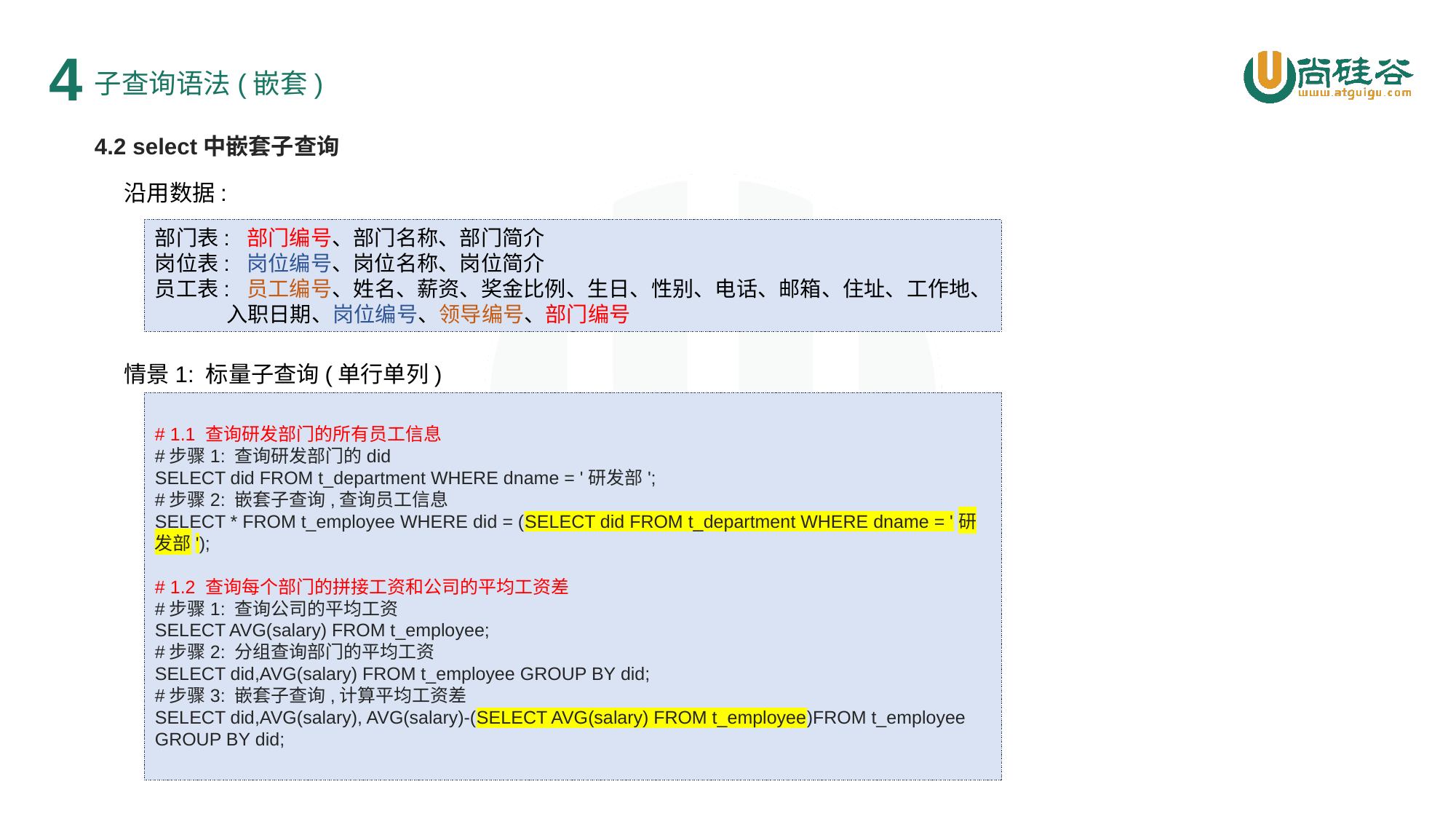

4
子查询语法(嵌套)
4.2 select中嵌套子查询
沿用数据:
部门表:  部门编号、部门名称、部门简介
岗位表:  岗位编号、岗位名称、岗位简介
员工表:  员工编号、姓名、薪资、奖金比例、生日、性别、电话、邮箱、住址、工作地、
              入职日期、岗位编号、领导编号、部门编号
情景1: 标量子查询(单行单列)
# 1.1 查询研发部门的所有员工信息
#步骤1: 查询研发部门的did
SELECT did FROM t_department WHERE dname = '研发部';
#步骤2: 嵌套子查询,查询员工信息
SELECT * FROM t_employee WHERE did = (SELECT did FROM t_department WHERE dname = '研发部');

# 1.2 查询每个部门的拼接工资和公司的平均工资差
#步骤1: 查询公司的平均工资
SELECT AVG(salary) FROM t_employee;
#步骤2: 分组查询部门的平均工资
SELECT did,AVG(salary) FROM t_employee GROUP BY did;
#步骤3: 嵌套子查询,计算平均工资差
SELECT did,AVG(salary), AVG(salary)-(SELECT AVG(salary) FROM t_employee)FROM t_employee GROUP BY did;